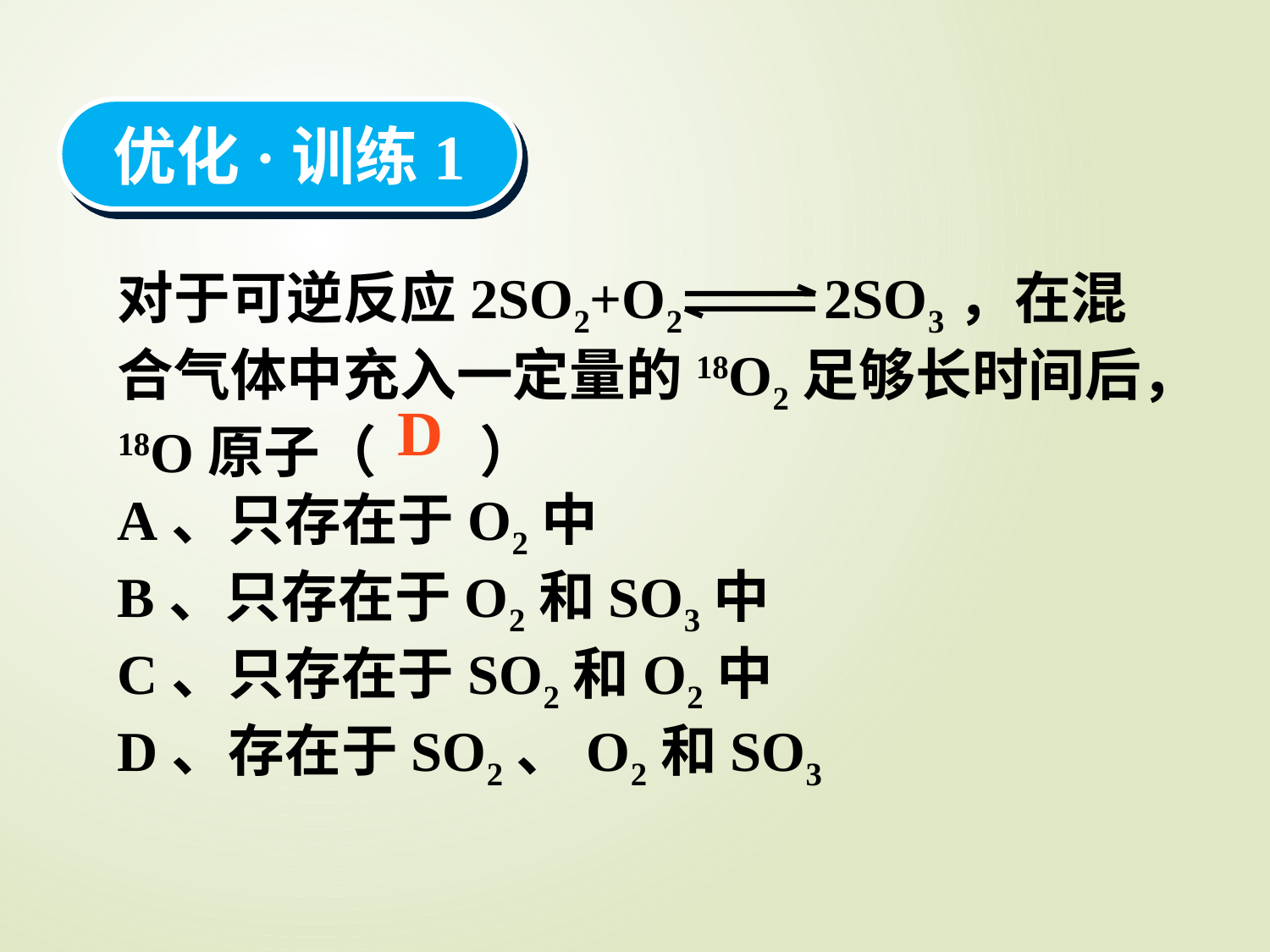

优化·训练1
对于可逆反应2SO2+O2          2SO3，在混合气体中充入一定量的18O2足够长时间后，18O原子（        ）
A、只存在于O2中
B、只存在于O2和SO3中
C、只存在于SO2和O2中
D、存在于SO2、O2和SO3

D